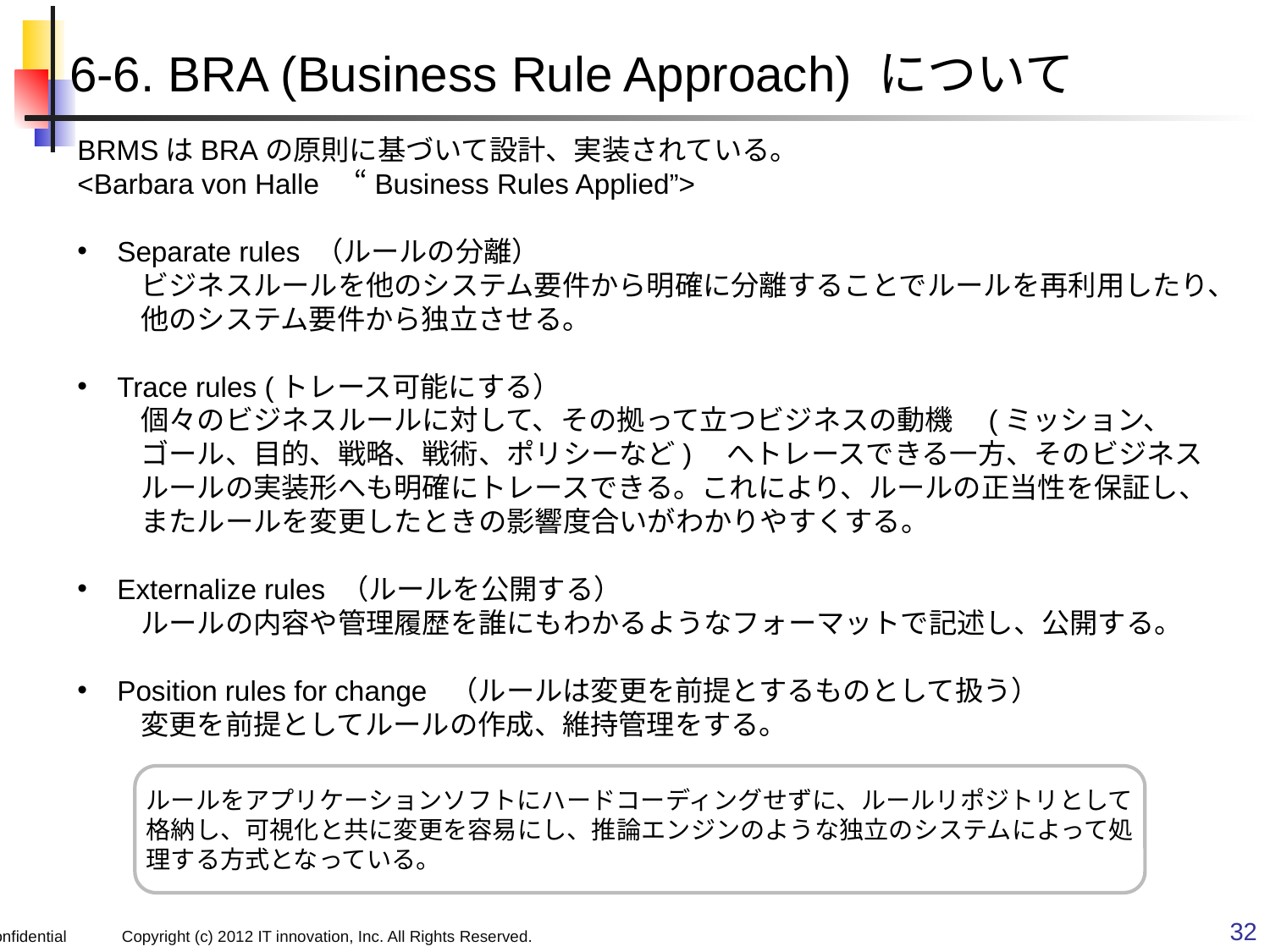

6-6. BRA (Business Rule Approach) について
BRMSはBRAの原則に基づいて設計、実装されている。
<Barbara von Halle　“Business Rules Applied”>

Separate rules （ルールの分離）
ビジネスルールを他のシステム要件から明確に分離することでルールを再利用したり、他のシステム要件から独立させる。

Trace rules (トレース可能にする）
個々のビジネスルールに対して、その拠って立つビジネスの動機　(ミッション、ゴール、目的、戦略、戦術、ポリシーなど)　へトレースできる一方、そのビジネスルールの実装形へも明確にトレースできる。これにより、ルールの正当性を保証し、またルールを変更したときの影響度合いがわかりやすくする。

Externalize rules （ルールを公開する）
ルールの内容や管理履歴を誰にもわかるようなフォーマットで記述し、公開する。

Position rules for change  （ルールは変更を前提とするものとして扱う）
変更を前提としてルールの作成、維持管理をする。
ルールをアプリケーションソフトにハードコーディングせずに、ルールリポジトリとして格納し、可視化と共に変更を容易にし、推論エンジンのような独立のシステムによって処理する方式となっている。